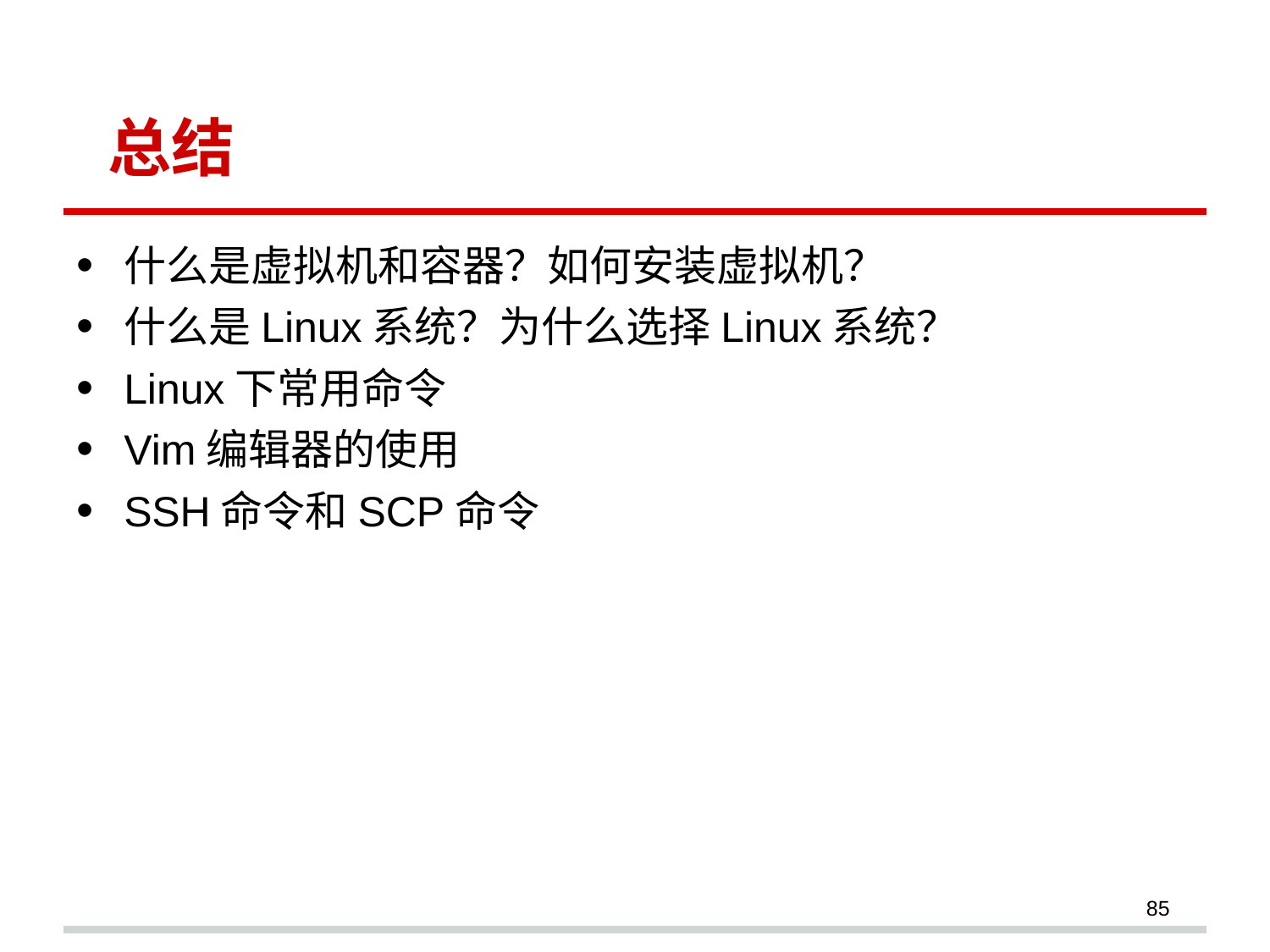

# 总结
什么是虚拟机和容器？如何安装虚拟机？
什么是Linux系统？为什么选择Linux系统？
Linux下常用命令
Vim编辑器的使用
SSH命令和SCP命令

85